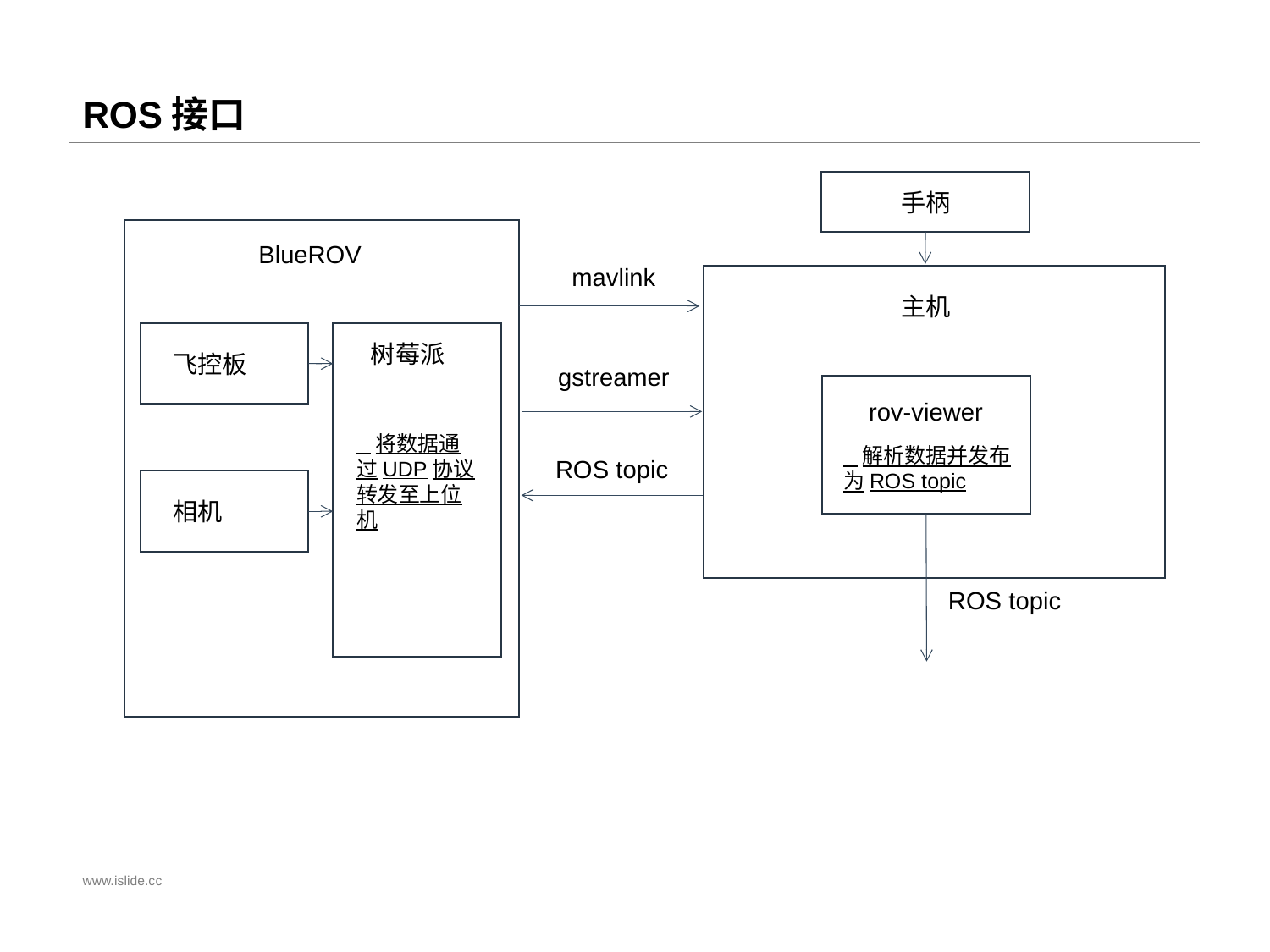

# ROS接口

手柄

BlueROV
mavlink

主机

树莓派
飞控板
gstreamer

rov-viewer
   将数据通过UDP协议转发至上位机
   解析数据并发布为ROS topic
ROS topic

相机
ROS topic
www.islide.cc
5